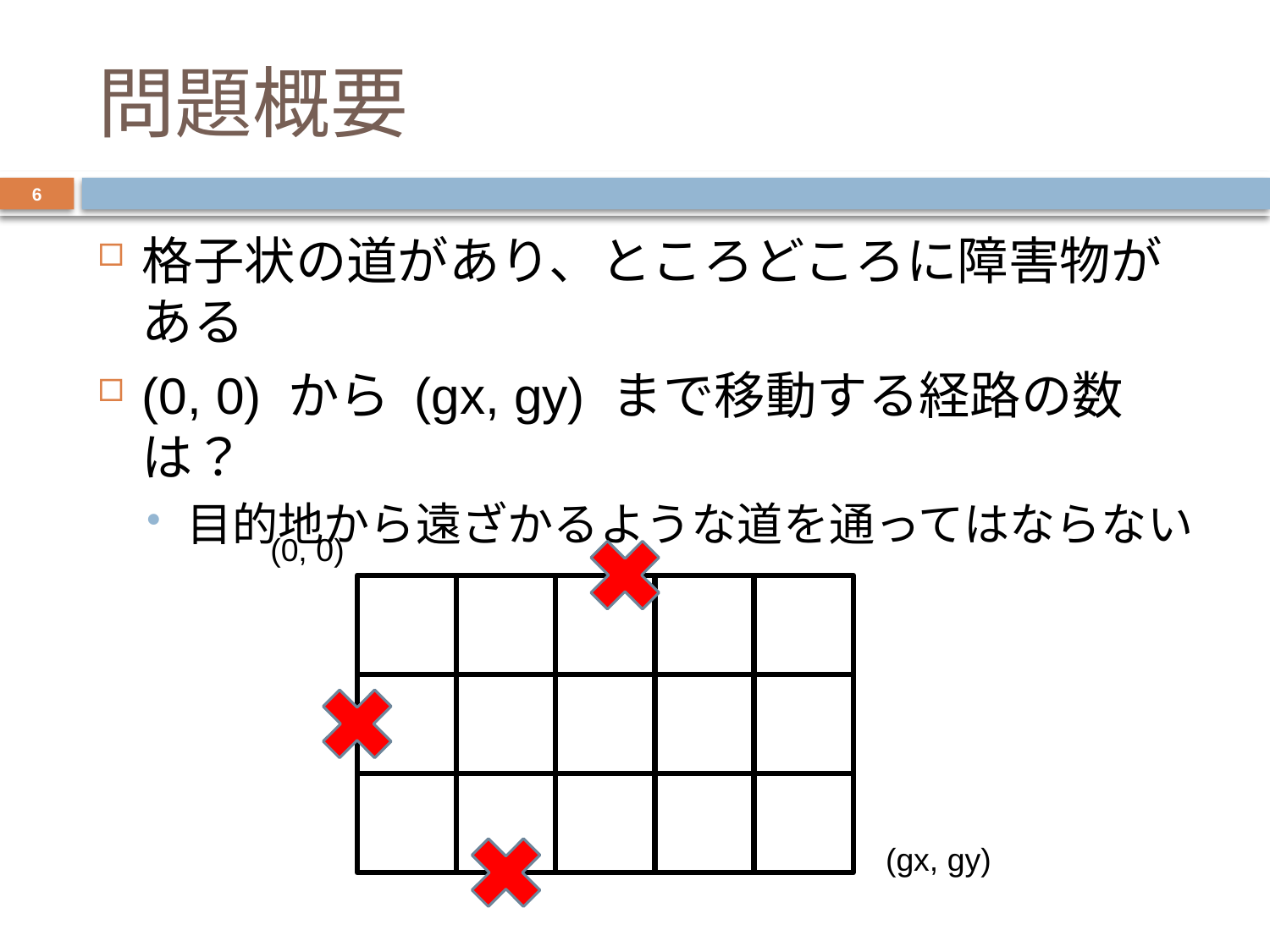

# 問題概要
6
格子状の道があり、ところどころに障害物がある
(0, 0) から (gx, gy) まで移動する経路の数は？
目的地から遠ざかるような道を通ってはならない

(0, 0)

(gx, gy)